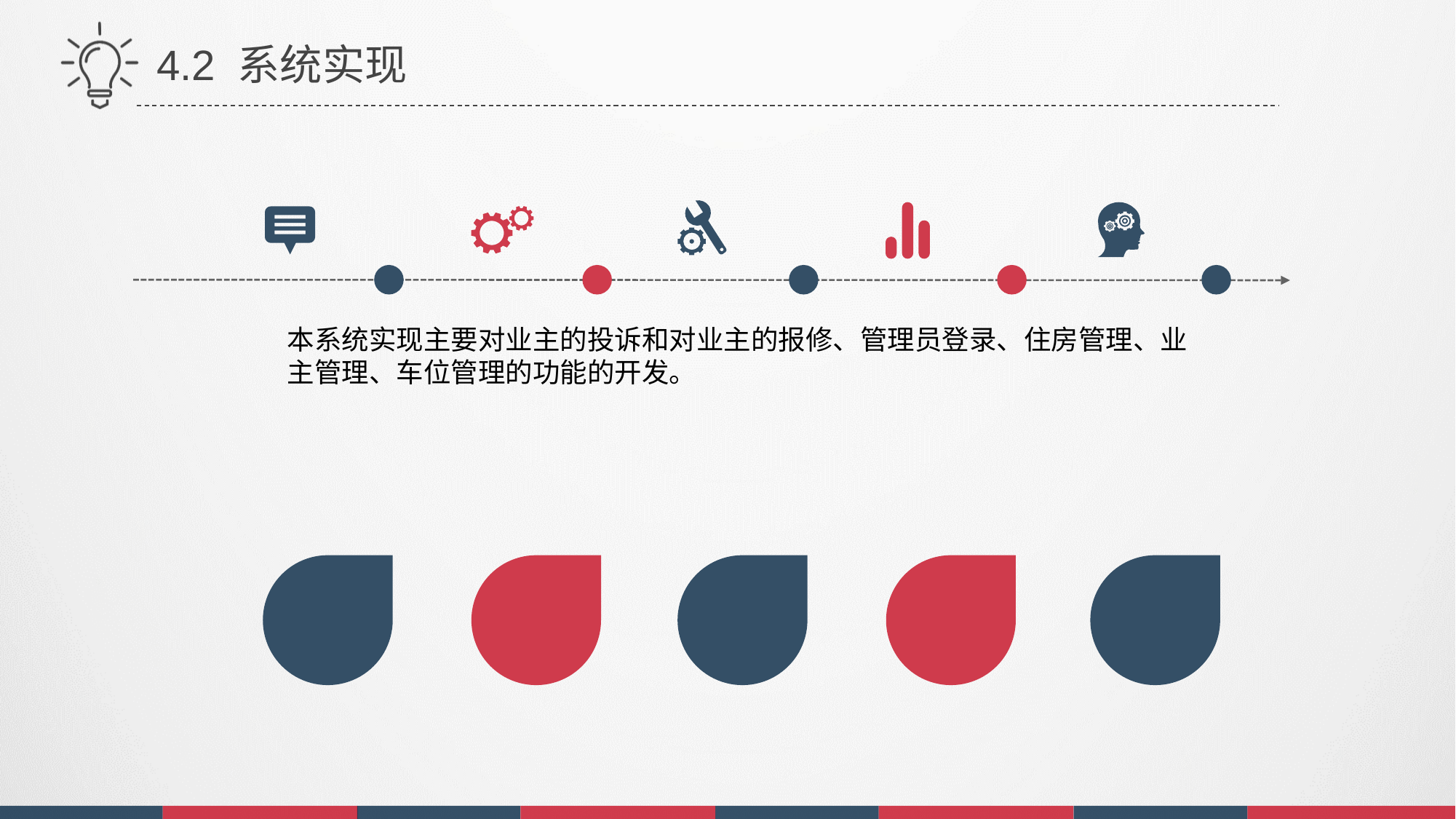

4.2 系统实现

本系统实现主要对业主的投诉和对业主的报修、管理员登录、住房管理、业主管理、车位管理的功能的开发。